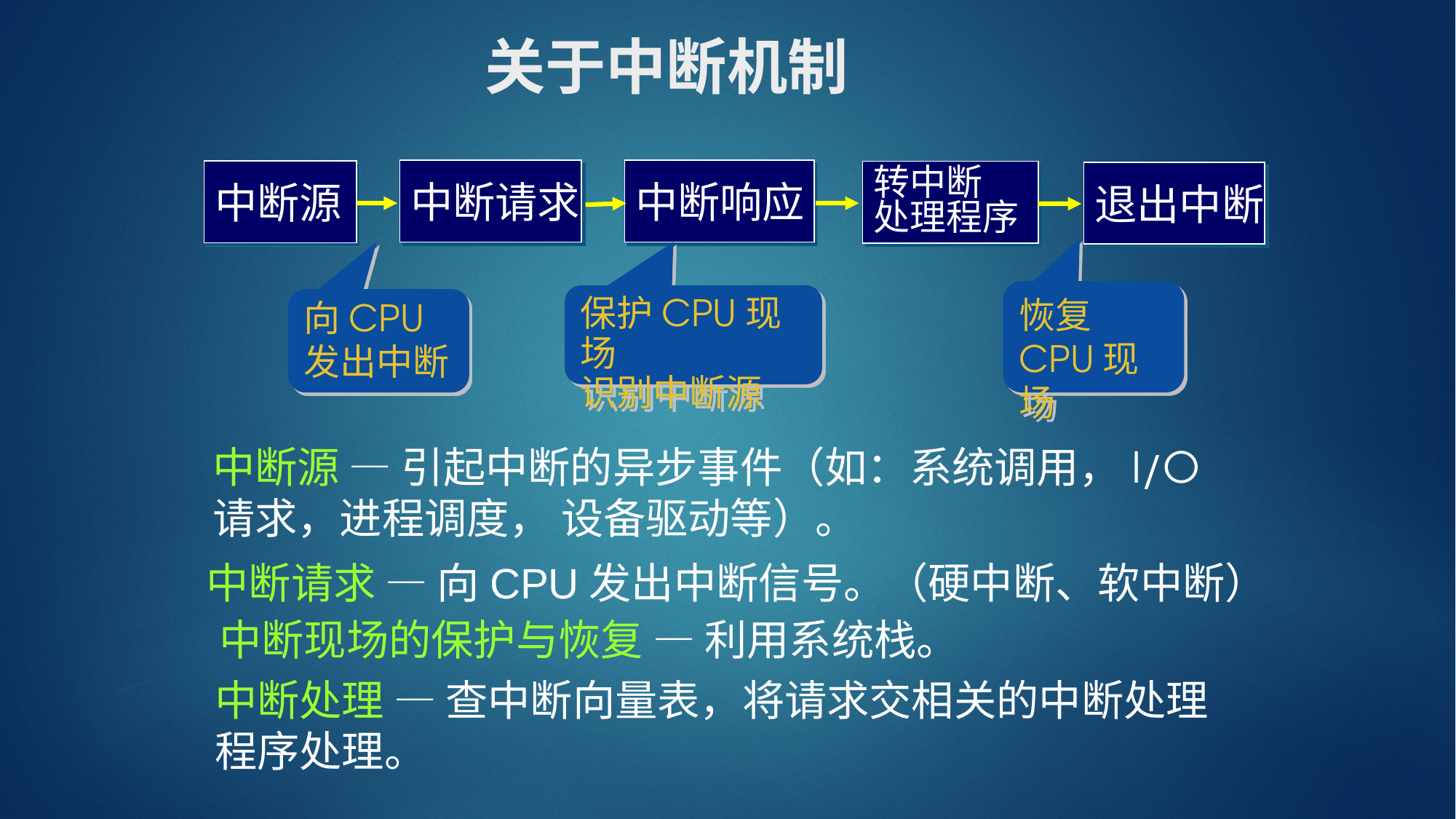

# 关于中断机制
中断请求
中断响应
中断源
转中断
处理程序
退出中断

恢复CPU现场
保护CPU现场
识别中断源
向CPU发出中断
中断源 — 引起中断的异步事件（如：系统调用，I/O
请求，进程调度， 设备驱动等）。
中断请求 — 向CPU发出中断信号。（硬中断、软中断）
中断现场的保护与恢复 — 利用系统栈。
中断处理 — 查中断向量表，将请求交相关的中断处理程序处理。